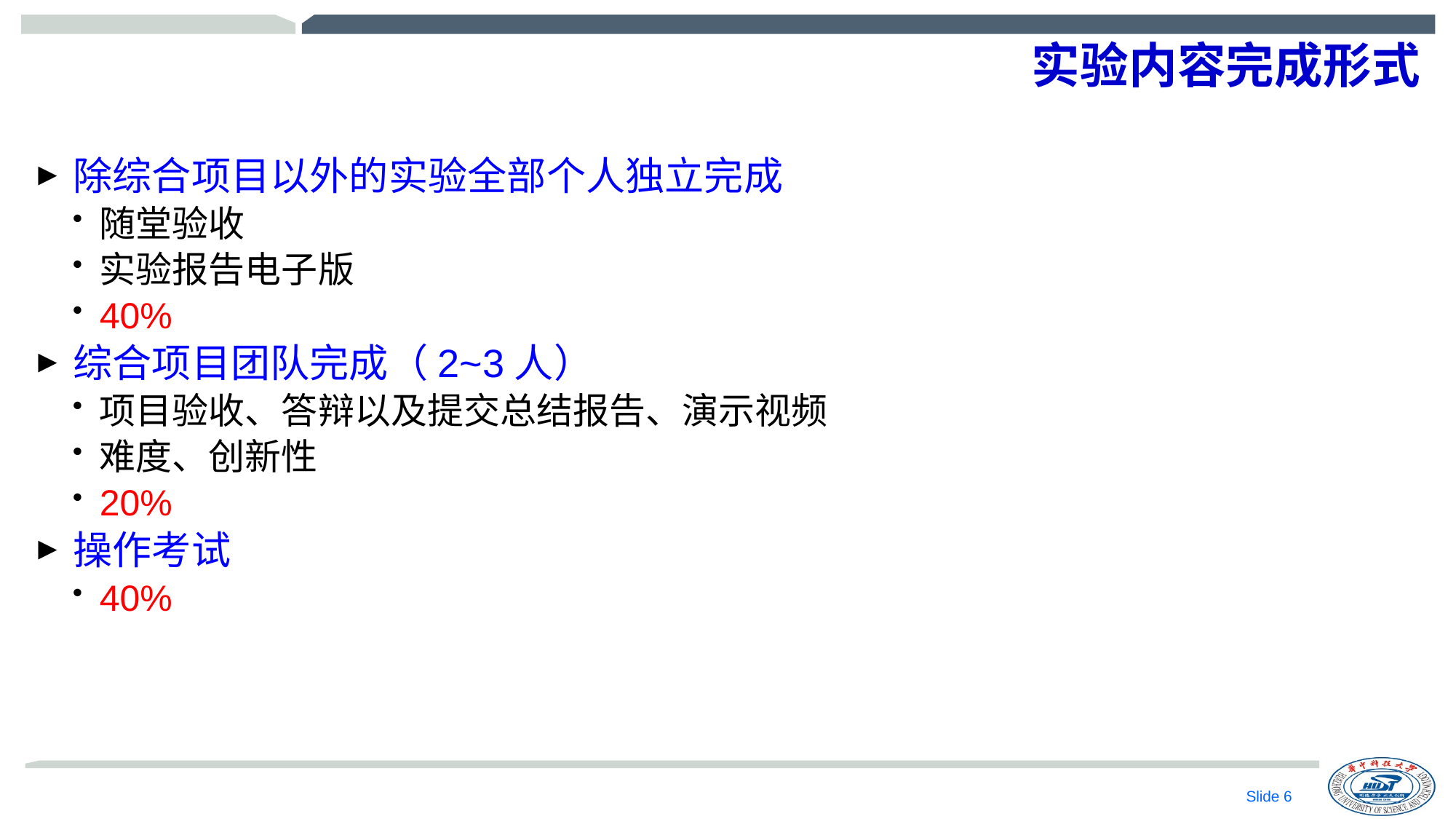

# 实验内容完成形式

除综合项目以外的实验全部个人独立完成
随堂验收
实验报告电子版
40%
综合项目团队完成（2~3人）
项目验收、答辩以及提交总结报告、演示视频
难度、创新性
20%
操作考试
40%

Slide 6